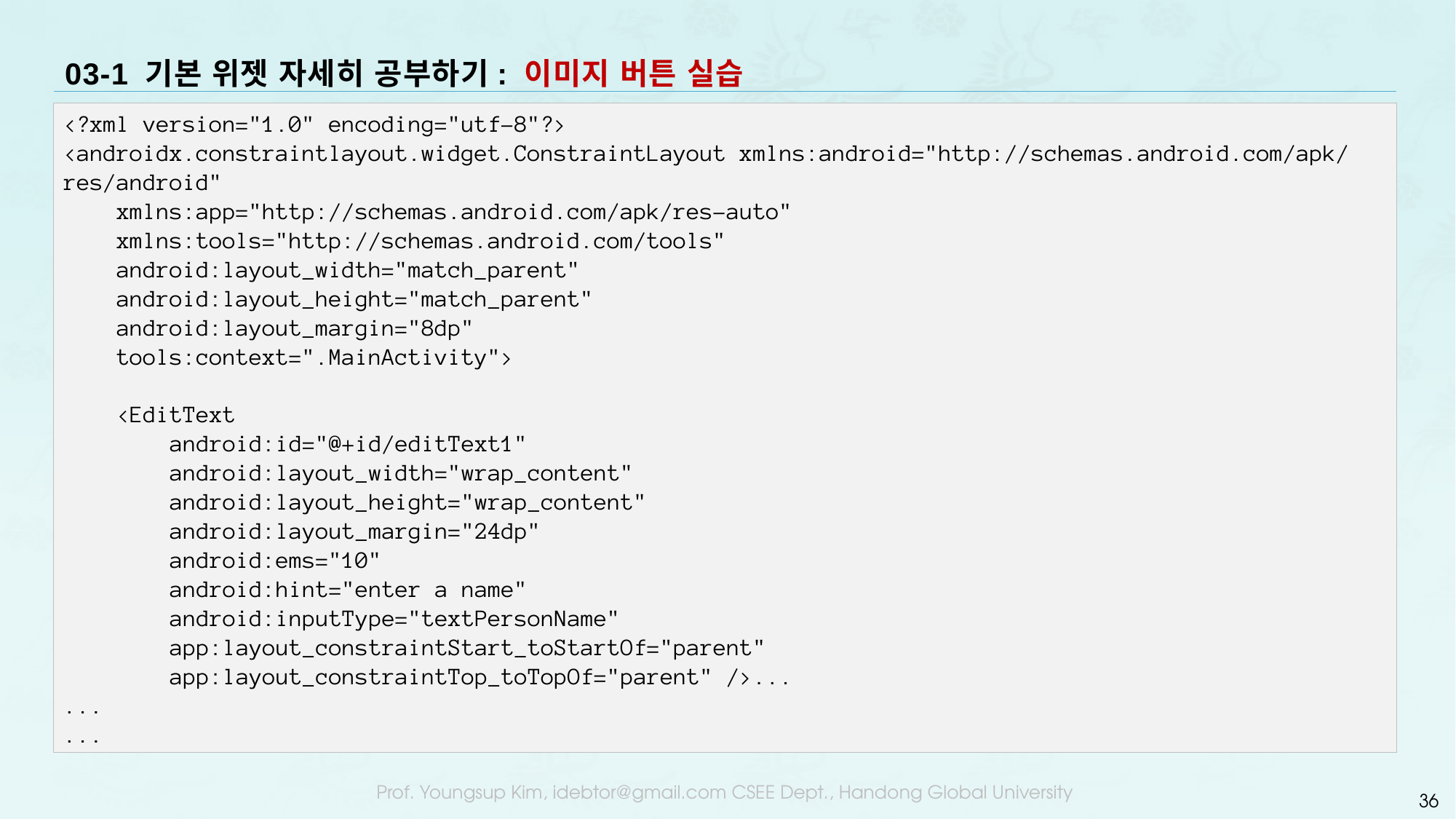

# 03-1 기본 위젯 자세히 공부하기: 이미지 버튼 실습

<?xml version="1.0" encoding="utf-8"?>
<androidx.constraintlayout.widget.ConstraintLayout xmlns:android="http://schemas.android.com/apk/res/android"
    xmlns:app="http://schemas.android.com/apk/res-auto"
    xmlns:tools="http://schemas.android.com/tools"
    android:layout_width="match_parent"
    android:layout_height="match_parent"
    android:layout_margin="8dp"
    tools:context=".MainActivity">

    <EditText
        android:id="@+id/editText1"
        android:layout_width="wrap_content"
        android:layout_height="wrap_content"
        android:layout_margin="24dp"
        android:ems="10"
        android:hint="enter a name"
        android:inputType="textPersonName"
        app:layout_constraintStart_toStartOf="parent"
        app:layout_constraintTop_toTopOf="parent" />...
...
...
36